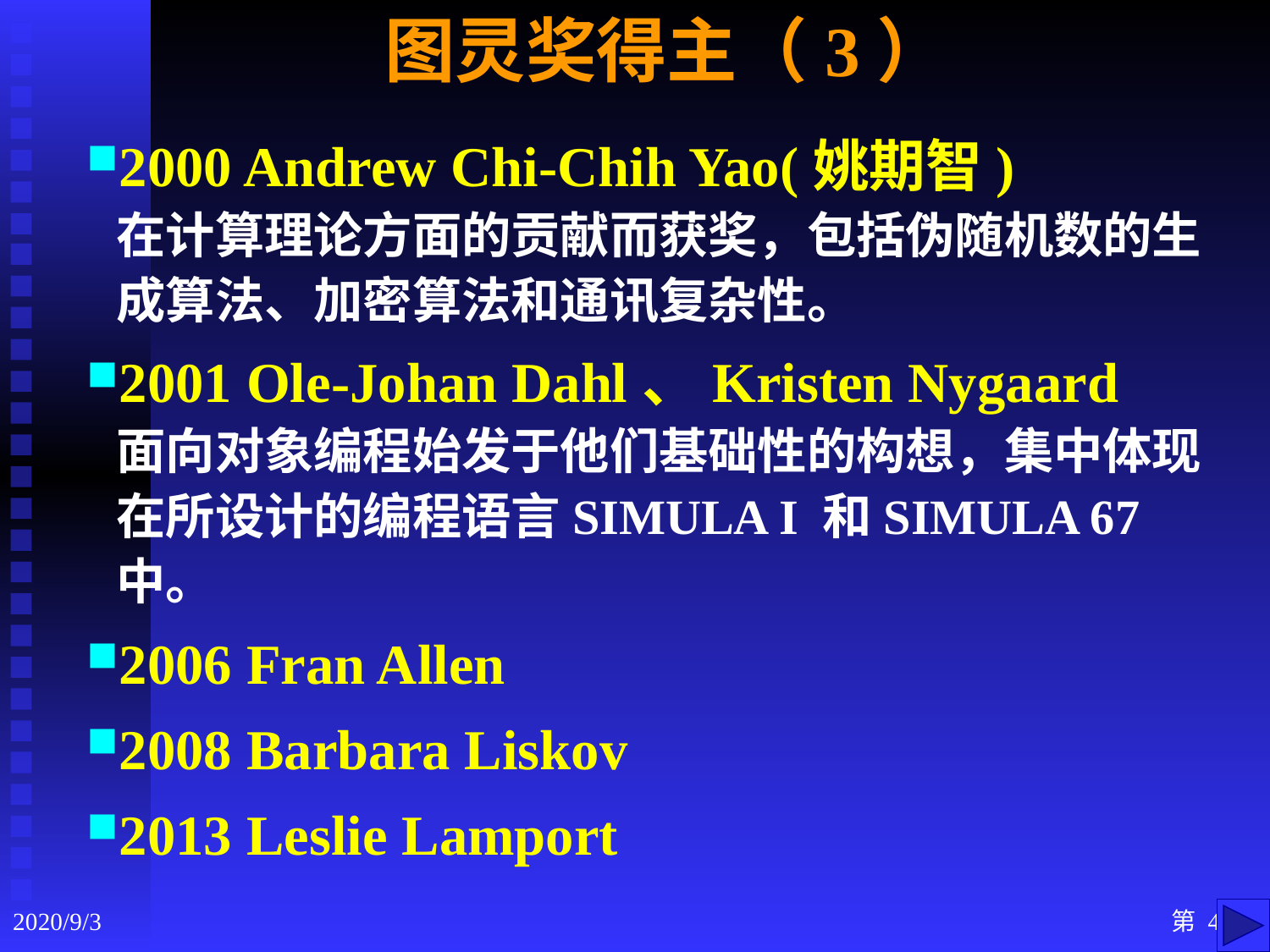

图灵奖得主（3）
2000 Andrew Chi-Chih Yao(姚期智)
在计算理论方面的贡献而获奖，包括伪随机数的生成算法、加密算法和通讯复杂性。
2001 Ole-Johan Dahl、Kristen Nygaard
面向对象编程始发于他们基础性的构想，集中体现在所设计的编程语言SIMULA I 和SIMULA 67中。
2006 Fran Allen
2008 Barbara Liskov
2013 Leslie Lamport
2020/9/3
第 4 页